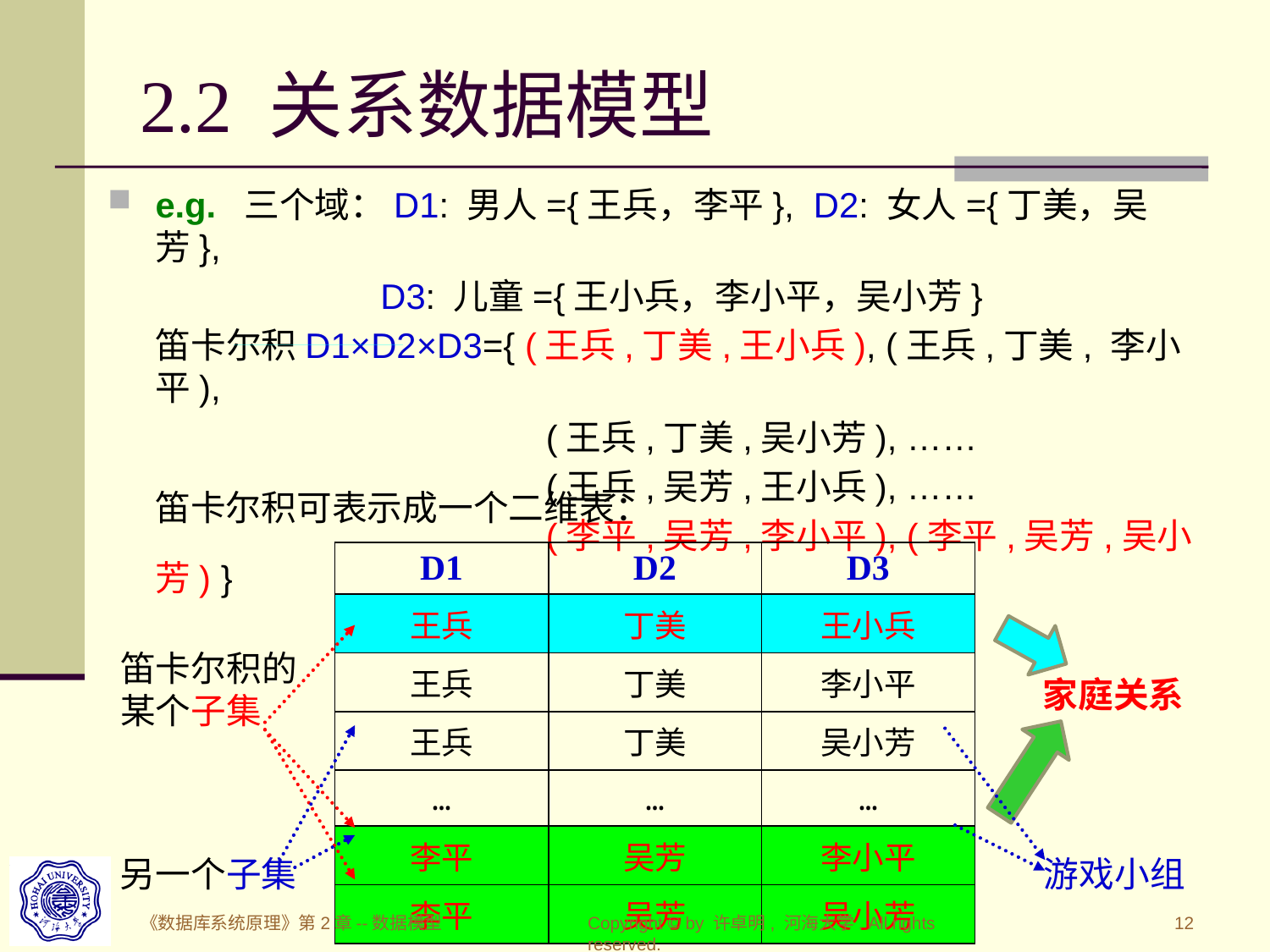

# 2.2 关系数据模型
e.g.  三个域：D1: 男人={王兵，李平},  D2: 女人={丁美，吴芳},
                            D3: 儿童={王小兵，李小平，吴小芳}
     笛卡尔积D1×D2×D3={ (王兵,丁美,王小兵), (王兵,丁美, 李小平),
                                             (王兵,丁美,吴小芳), ……
                                             (王兵,吴芳,王小兵), ……
                                             (李平,吴芳,李小平), (李平,吴芳,吴小芳) }

笛卡尔积可表示成一个二维表：
| D1 | D2 | D3 |
| --- | --- | --- |
| 王兵 | 丁美 | 王小兵 |
| 王兵 | 丁美 | 李小平 |
| 王兵 | 丁美 | 吴小芳 |
| … | … | … |
| 李平 | 吴芳 | 李小平 |
| 李平 | 吴芳 | 吴小芳 |

笛卡尔积的某个子集
家庭关系

另一个子集
游戏小组

《数据库系统原理》第2章--数据模型
Copyright © by 许卓明, 河海大学. All rights reserved.
12